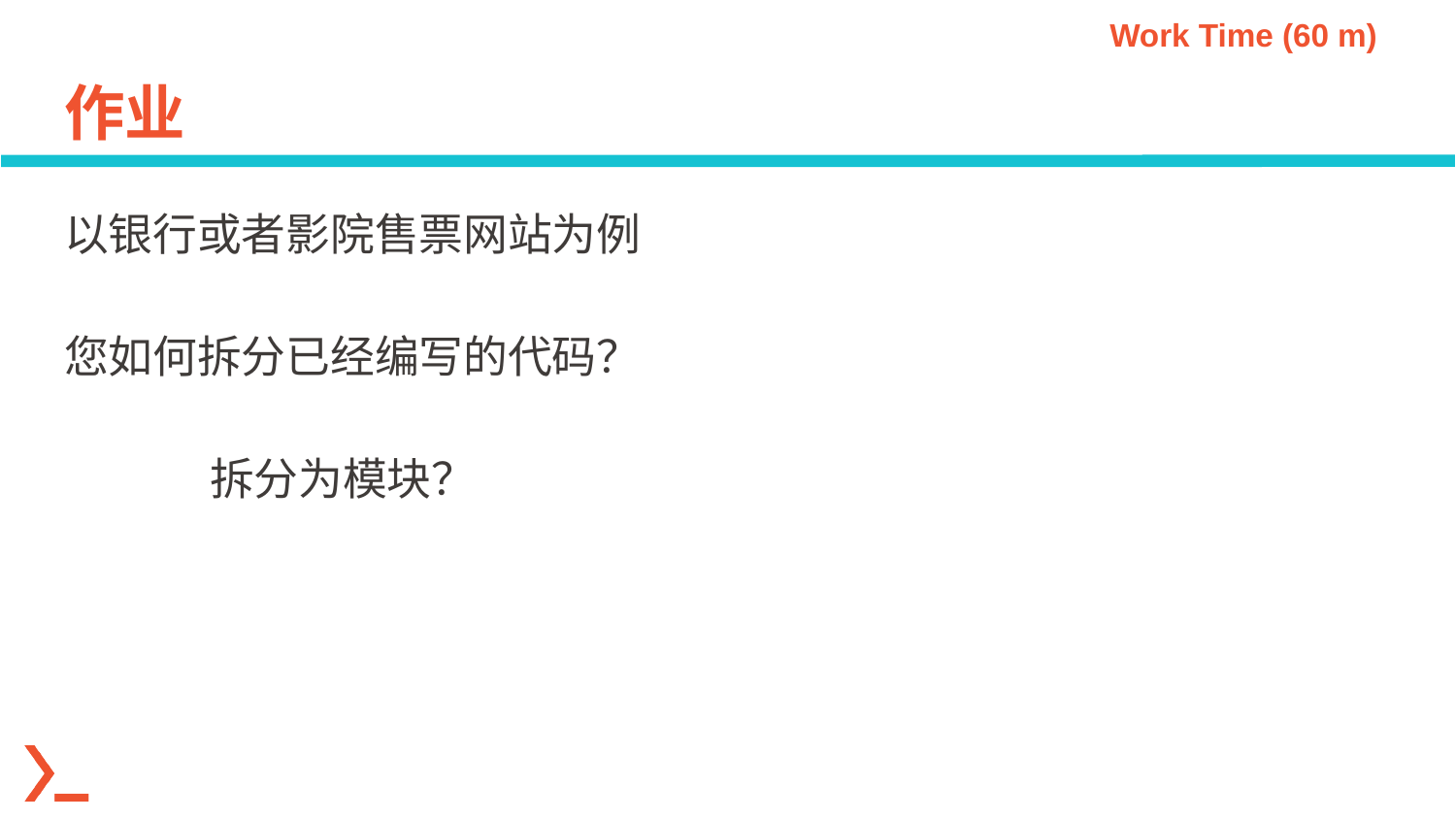

Work Time (60 m)
# 作业
以银行或者影院售票网站为例

您如何拆分已经编写的代码？

	拆分为模块？